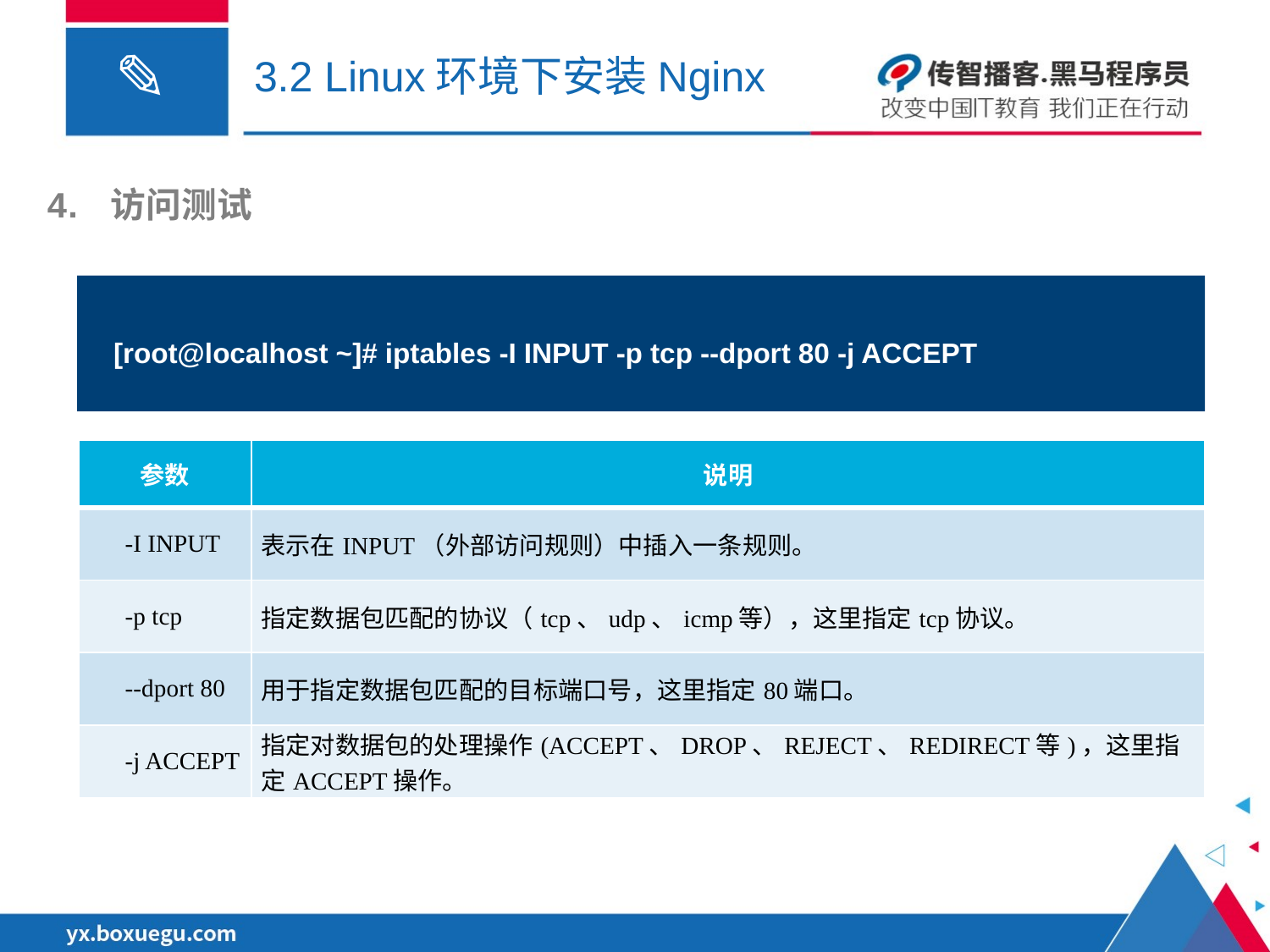

# 3.2 Linux环境下安装Nginx
访问测试

[root@localhost ~]# iptables -I INPUT -p tcp --dport 80 -j ACCEPT
| 参数 | 说明 |
| --- | --- |
| -I INPUT | 表示在INPUT（外部访问规则）中插入一条规则。 |
| -p tcp | 指定数据包匹配的协议（tcp、udp、icmp等），这里指定tcp协议。 |
| --dport 80 | 用于指定数据包匹配的目标端口号，这里指定80端口。 |
| -j ACCEPT | 指定对数据包的处理操作(ACCEPT、DROP、REJECT、REDIRECT等)，这里指定ACCEPT操作。 |